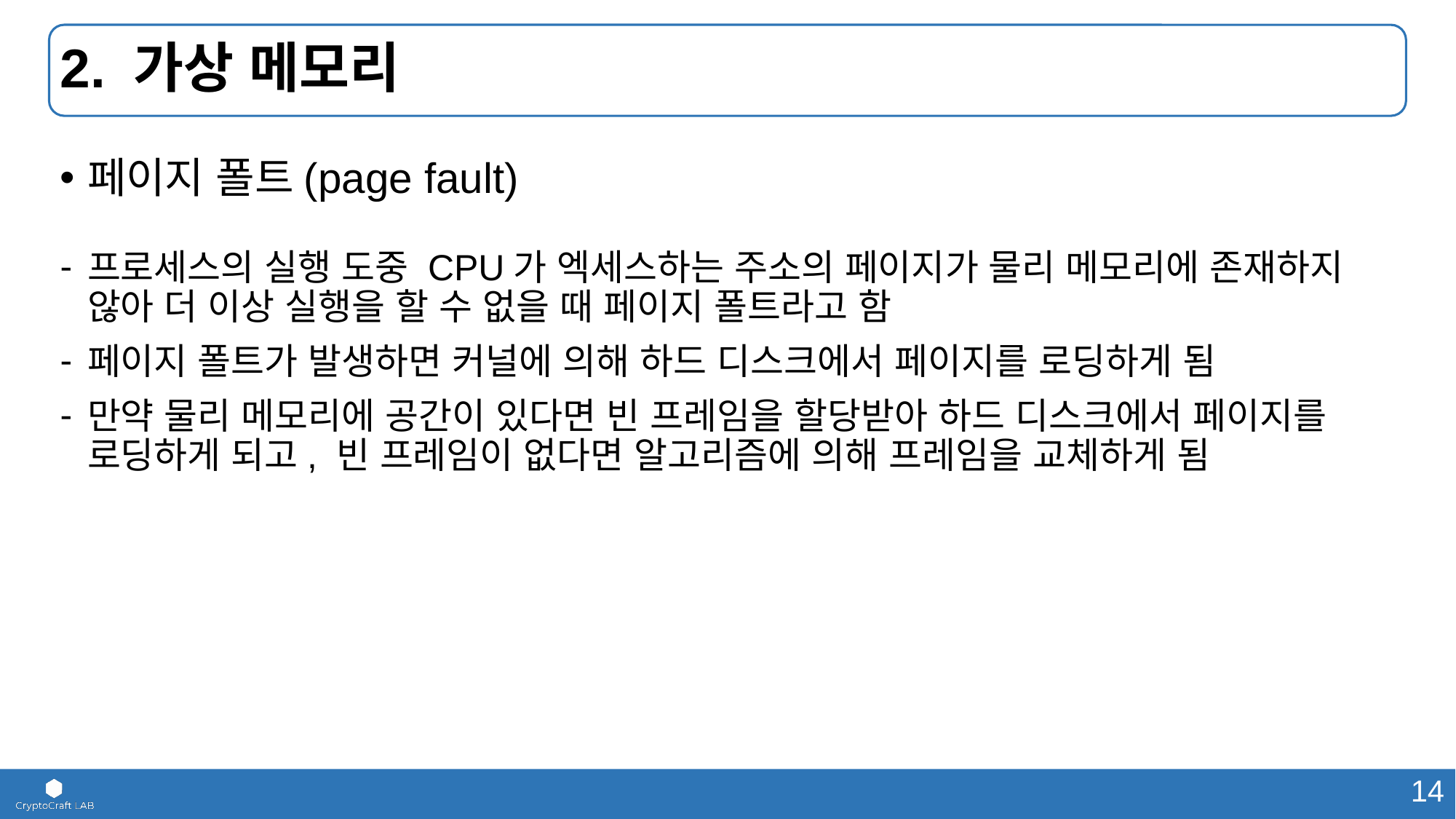

# 2. 가상 메모리
페이지 폴트(page fault)

프로세스의 실행 도중 CPU가 엑세스하는 주소의 페이지가 물리 메모리에 존재하지 않아 더 이상 실행을 할 수 없을 때 페이지 폴트라고 함
페이지 폴트가 발생하면 커널에 의해 하드 디스크에서 페이지를 로딩하게 됨
만약 물리 메모리에 공간이 있다면 빈 프레임을 할당받아 하드 디스크에서 페이지를 로딩하게 되고, 빈 프레임이 없다면 알고리즘에 의해 프레임을 교체하게 됨